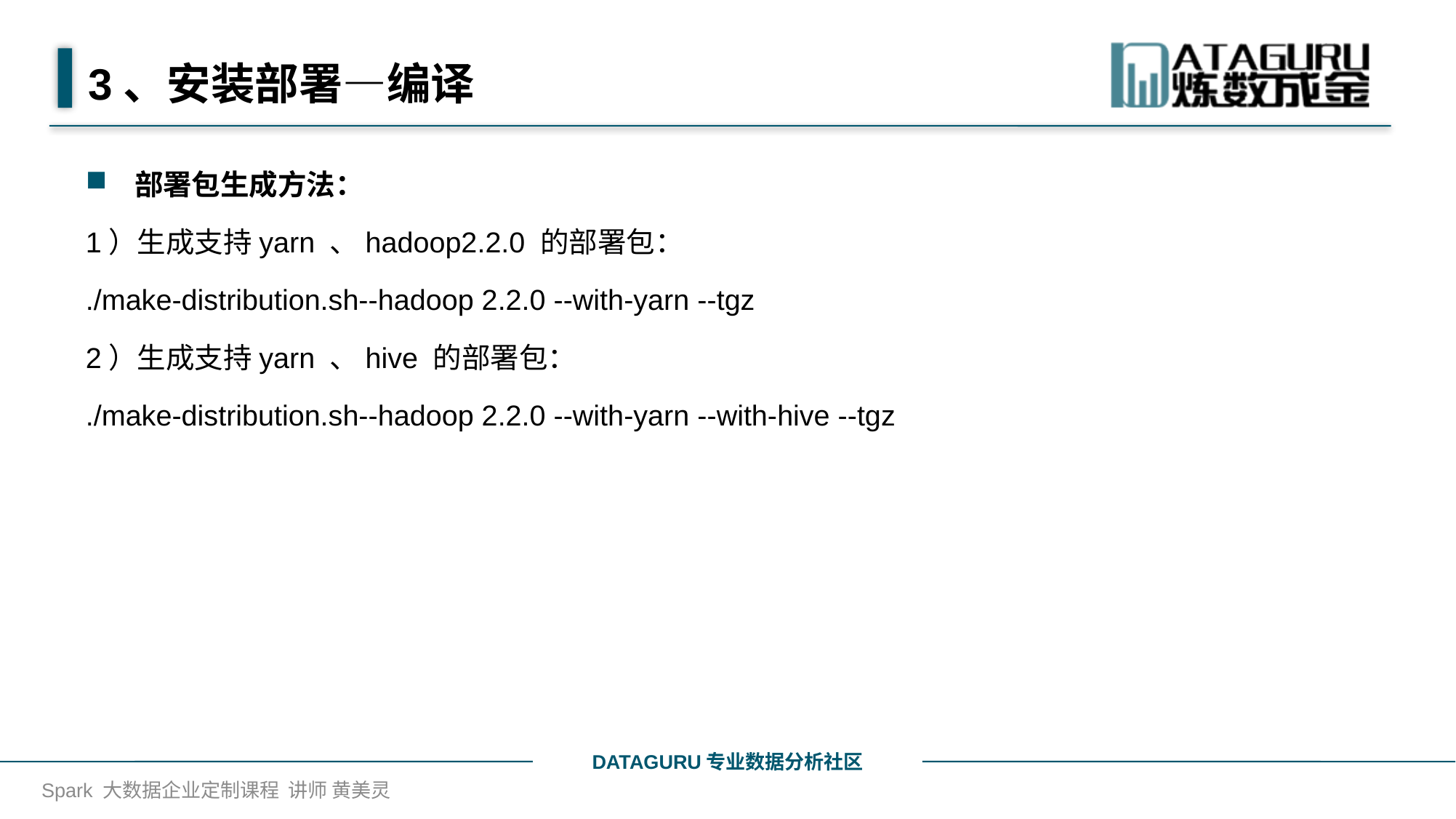

# 3、安装部署—编译
部署包生成方法：
1）生成支持yarn 、hadoop2.2.0 的部署包：
./make-distribution.sh--hadoop 2.2.0 --with-yarn --tgz
2）生成支持yarn 、hive 的部署包：
./make-distribution.sh--hadoop 2.2.0 --with-yarn --with-hive --tgz